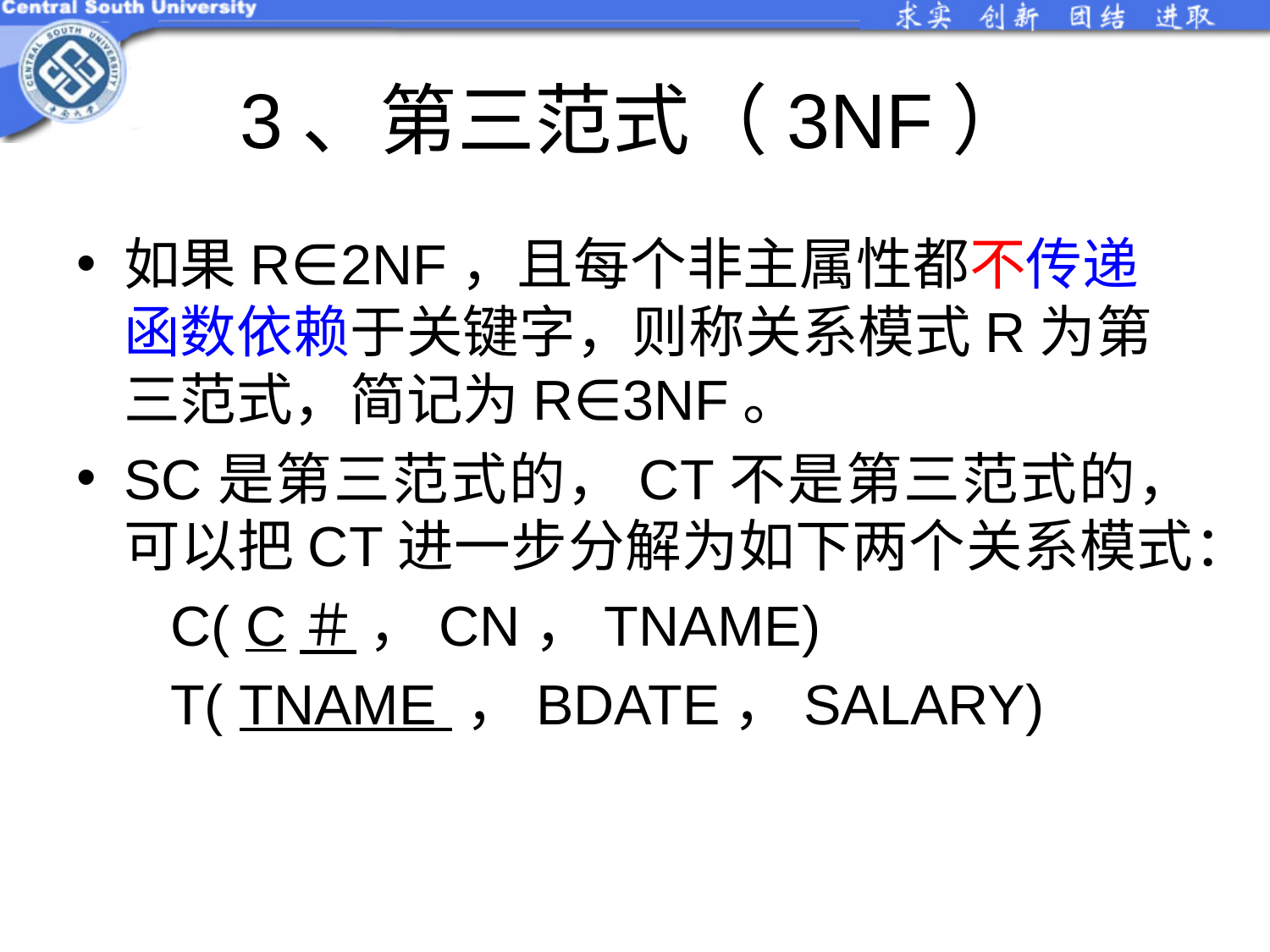

# 3、第三范式（3NF）
如果R∈2NF，且每个非主属性都不传递函数依赖于关键字，则称关系模式R为第三范式，简记为R∈3NF。
SC是第三范式的，CT不是第三范式的，可以把CT进一步分解为如下两个关系模式：
      C( C＃ ，CN，TNAME)
      T( TNAME ，BDATE，SALARY)